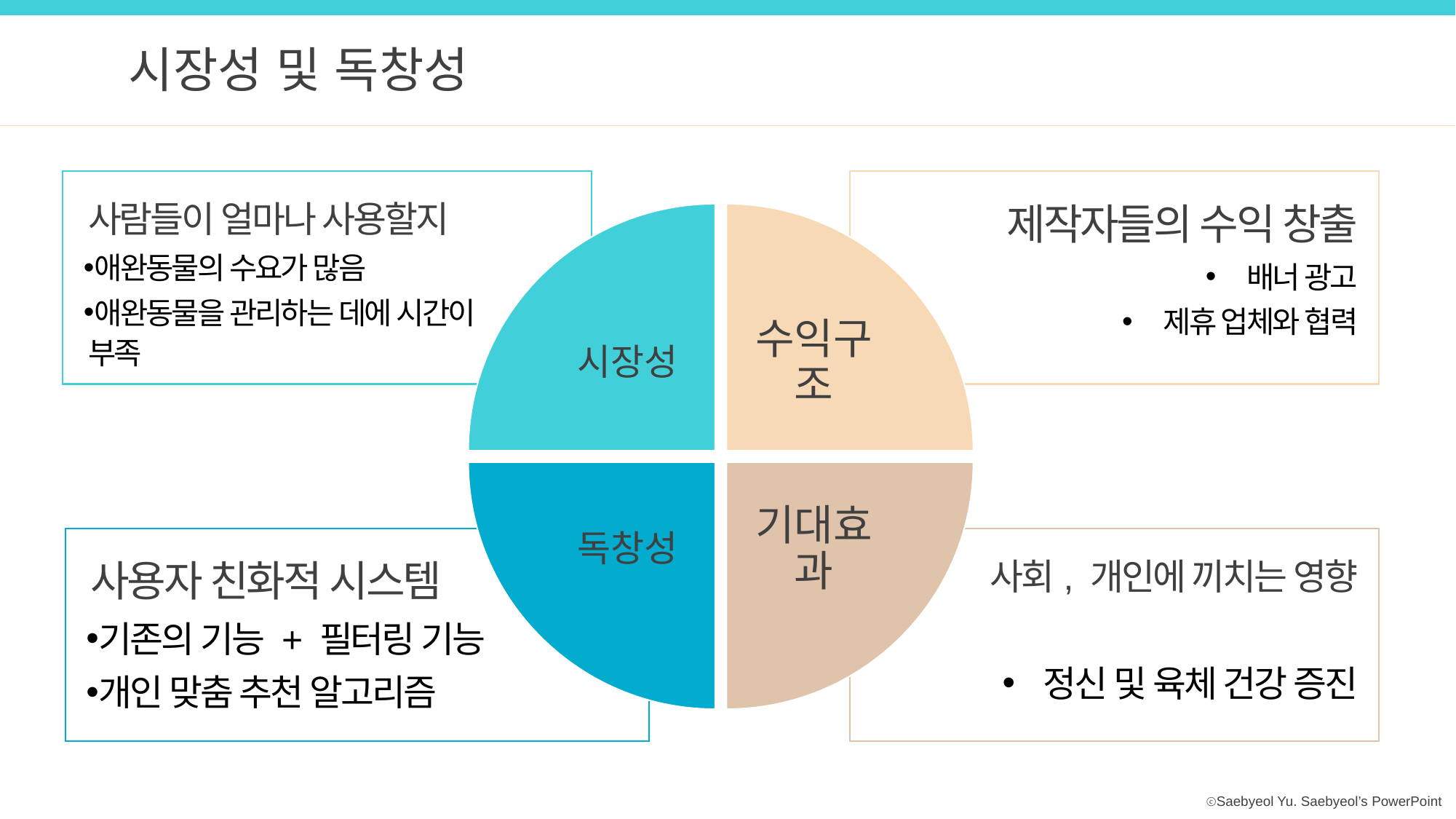

시장성 및 독창성
사람들이 얼마나 사용할지
애완동물의 수요가 많음
애완동물을 관리하는 데에 시간이 부족
제작자들의 수익 창출
배너 광고
제휴 업체와 협력
시장성
수익구조
독창성
기대효과
사용자 친화적 시스템
기존의 기능 + 필터링 기능
개인 맞춤 추천 알고리즘

사회, 개인에 끼치는 영향

정신 및 육체 건강 증진